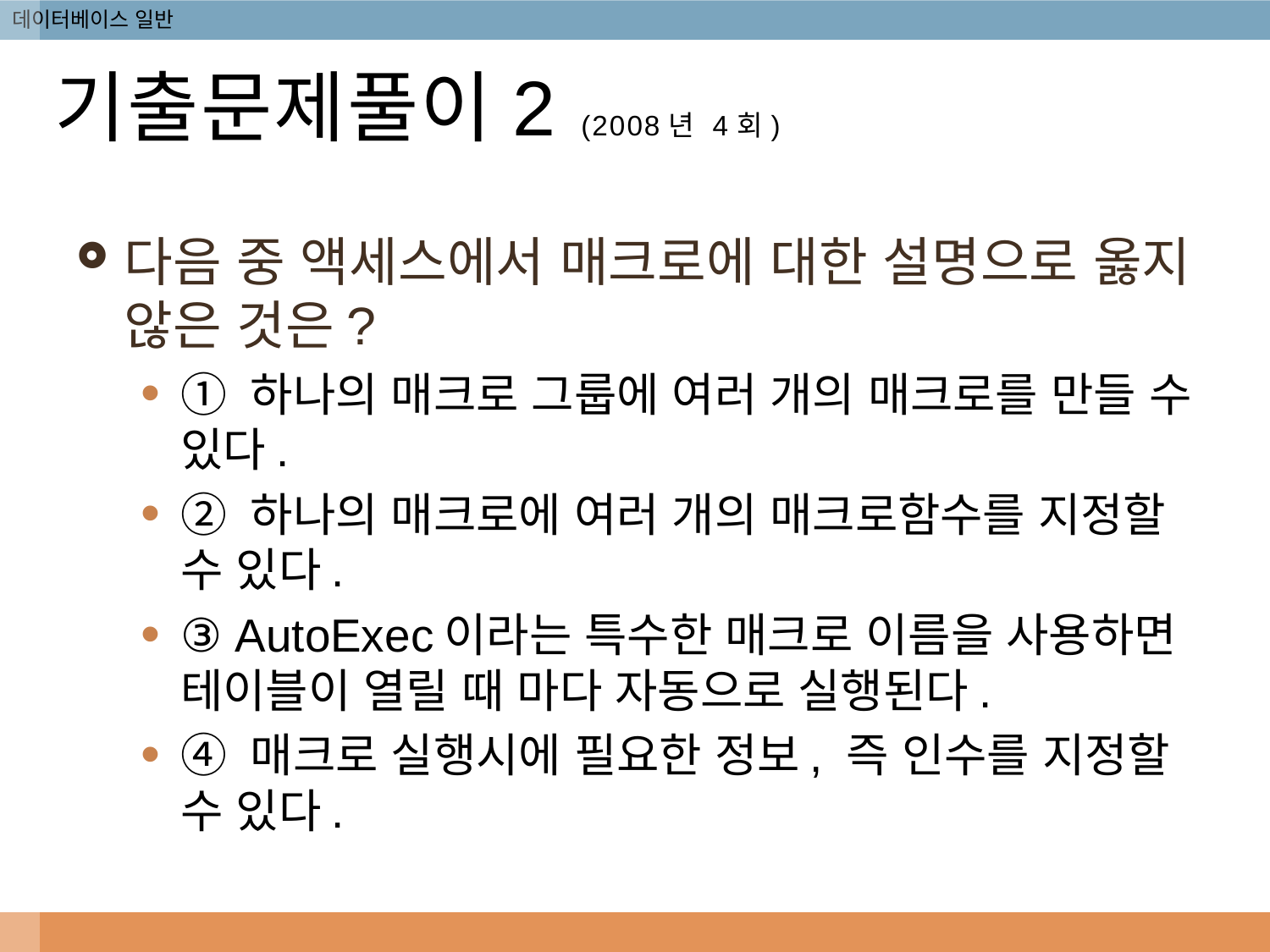

# 기출문제풀이2 (2008년 4회)
다음 중 액세스에서 매크로에 대한 설명으로 옳지 않은 것은?
① 하나의 매크로 그룹에 여러 개의 매크로를 만들 수 있다.
② 하나의 매크로에 여러 개의 매크로함수를 지정할 수 있다.
③ AutoExec이라는 특수한 매크로 이름을 사용하면 테이블이 열릴 때 마다 자동으로 실행된다.
④ 매크로 실행시에 필요한 정보, 즉 인수를 지정할 수 있다.